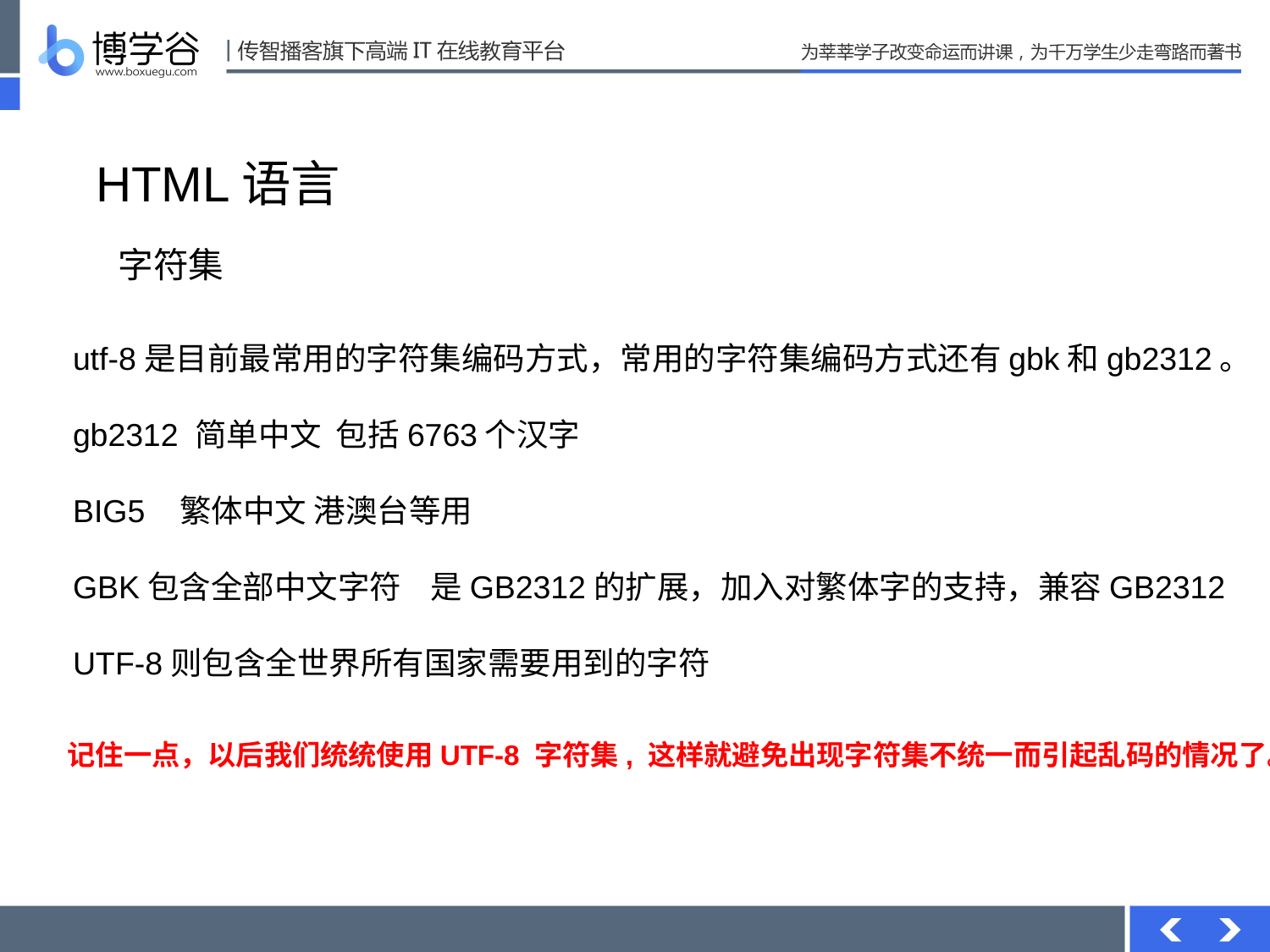

HTML语言
字符集
utf-8是目前最常用的字符集编码方式，常用的字符集编码方式还有gbk和gb2312。

gb2312 简单中文  包括6763个汉字

BIG5   繁体中文 港澳台等用

GBK包含全部中文字符    是GB2312的扩展，加入对繁体字的支持，兼容GB2312

UTF-8则包含全世界所有国家需要用到的字符
记住一点，以后我们统统使用UTF-8 字符集, 这样就避免出现字符集不统一而引起乱码的情况了。